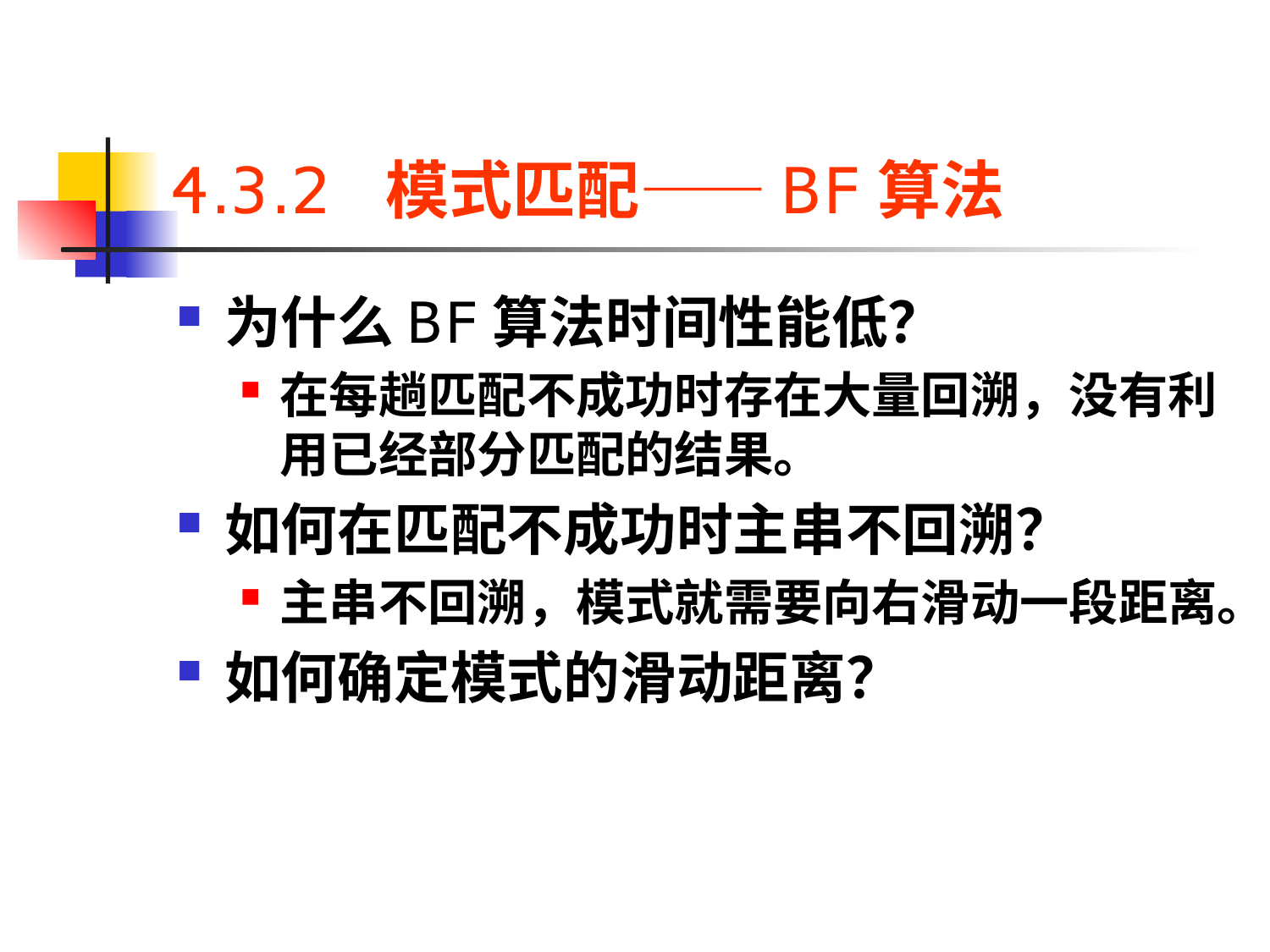

# 4.3.2  模式匹配——BF算法
为什么BF算法时间性能低？
在每趟匹配不成功时存在大量回溯，没有利用已经部分匹配的结果。
如何在匹配不成功时主串不回溯？
主串不回溯，模式就需要向右滑动一段距离。
如何确定模式的滑动距离？